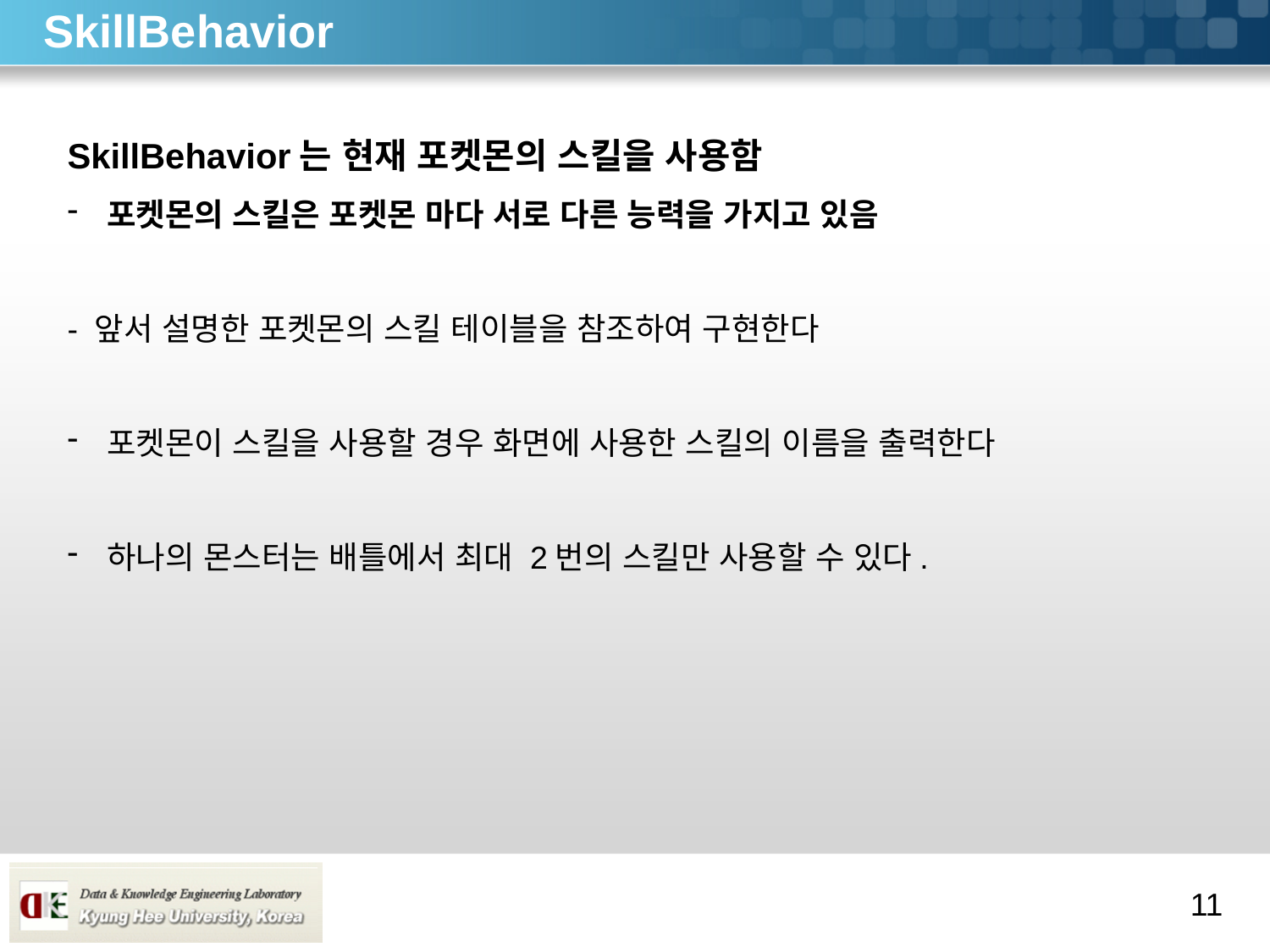

# SkillBehavior
SkillBehavior는 현재 포켓몬의 스킬을 사용함
포켓몬의 스킬은 포켓몬 마다 서로 다른 능력을 가지고 있음

- 앞서 설명한 포켓몬의 스킬 테이블을 참조하여 구현한다

포켓몬이 스킬을 사용할 경우 화면에 사용한 스킬의 이름을 출력한다

하나의 몬스터는 배틀에서 최대 2번의 스킬만 사용할 수 있다.